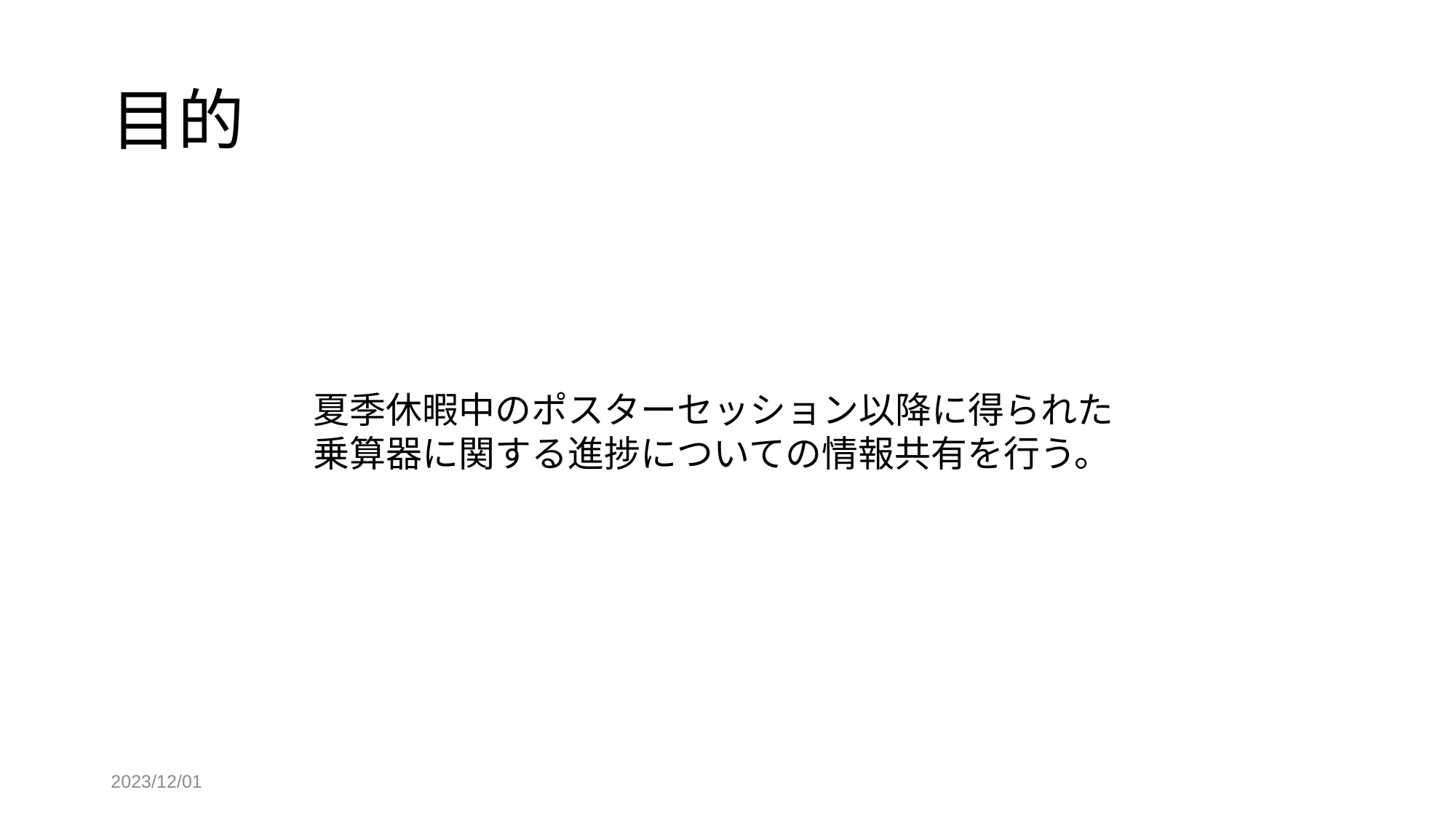

# 目的
夏季休暇中のポスターセッション以降に得られた乗算器に関する進捗についての情報共有を行う。
2023/12/01